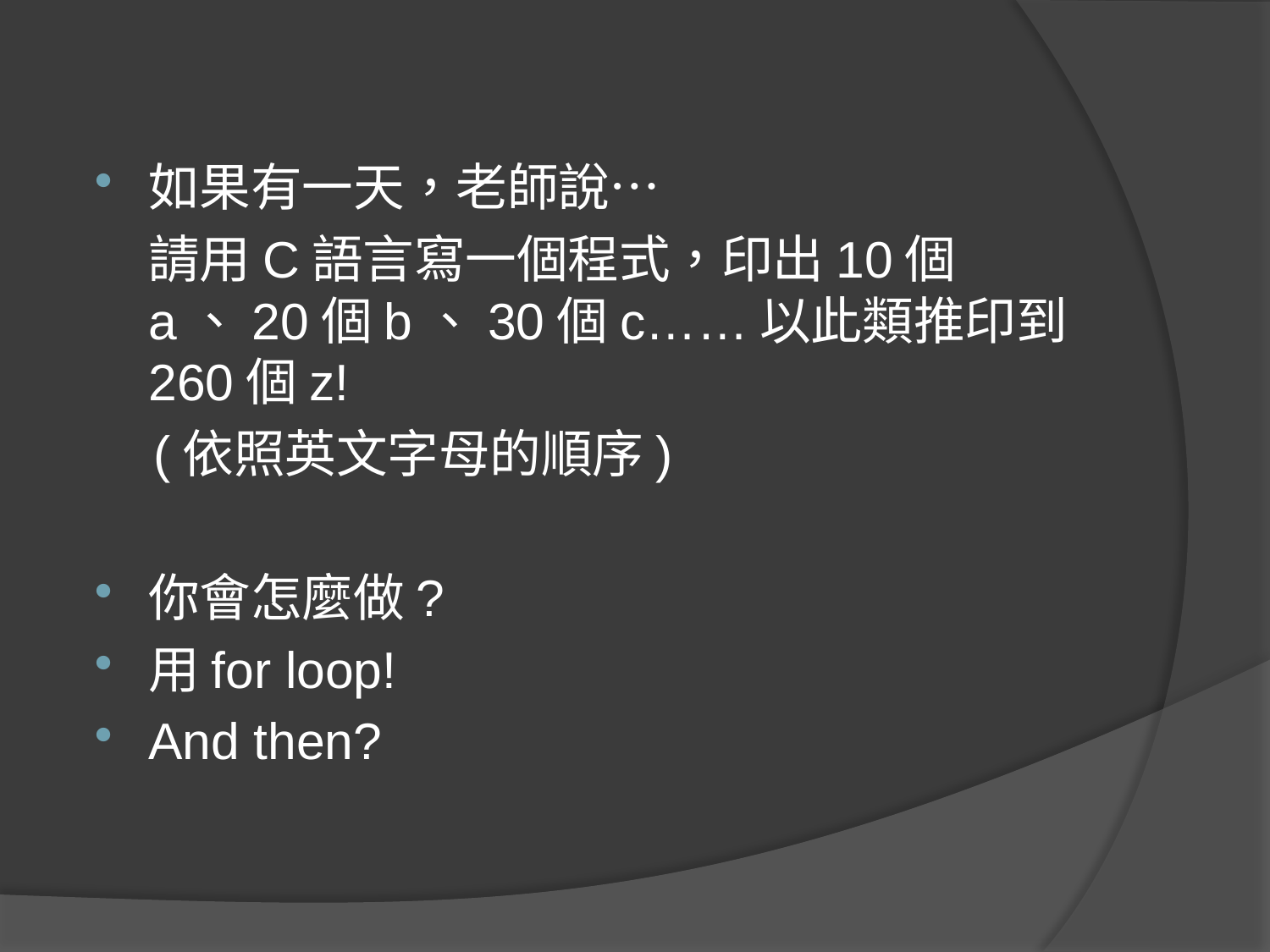

如果有一天，老師說…
	請用C語言寫一個程式，印出10個a、20個b、30個c……以此類推印到260個z!
    (依照英文字母的順序)

你會怎麼做?
用for loop!
And then?